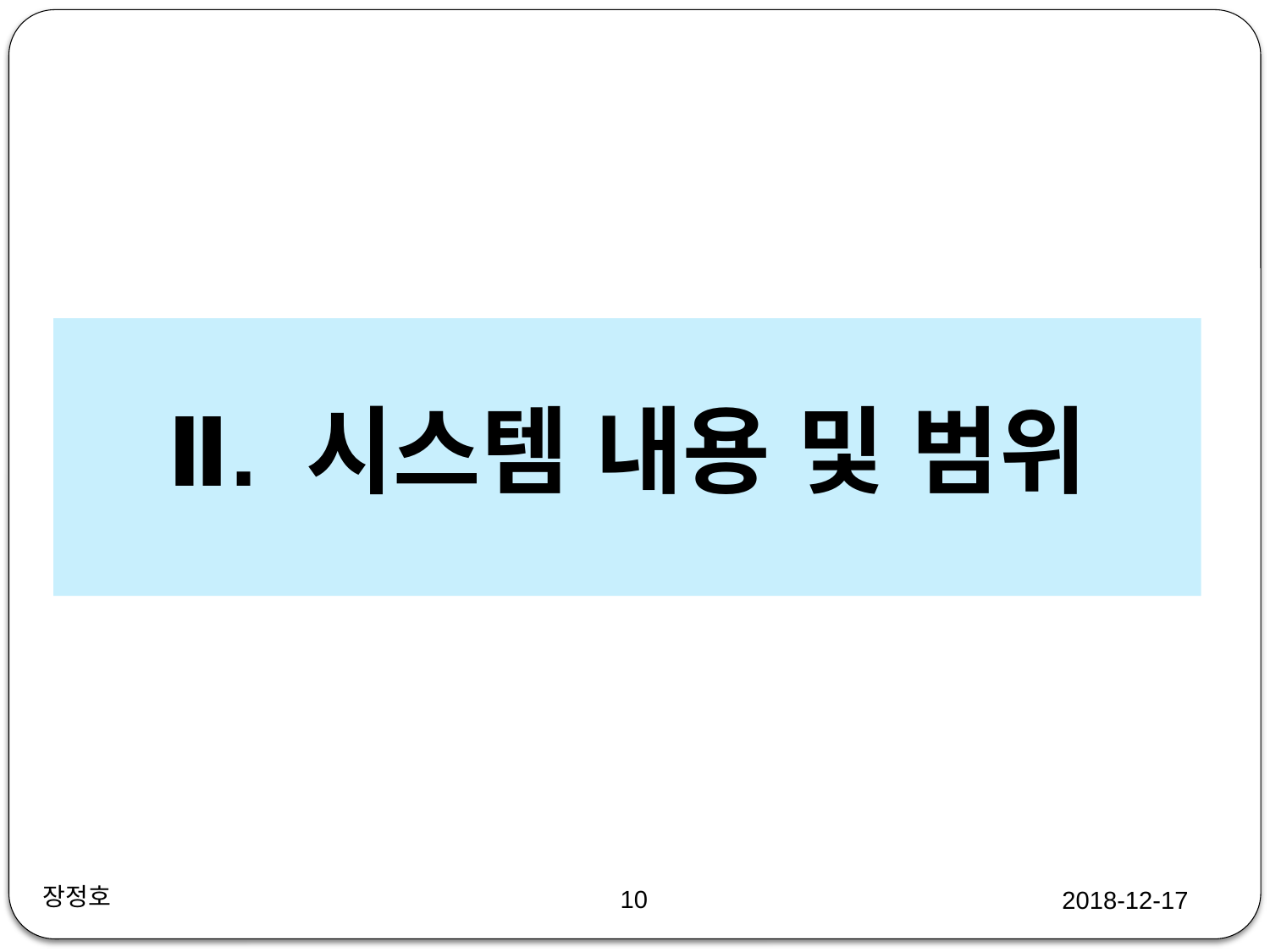

Ⅱ. 시스템 내용 및 범위
장정호
10
2018-12-17